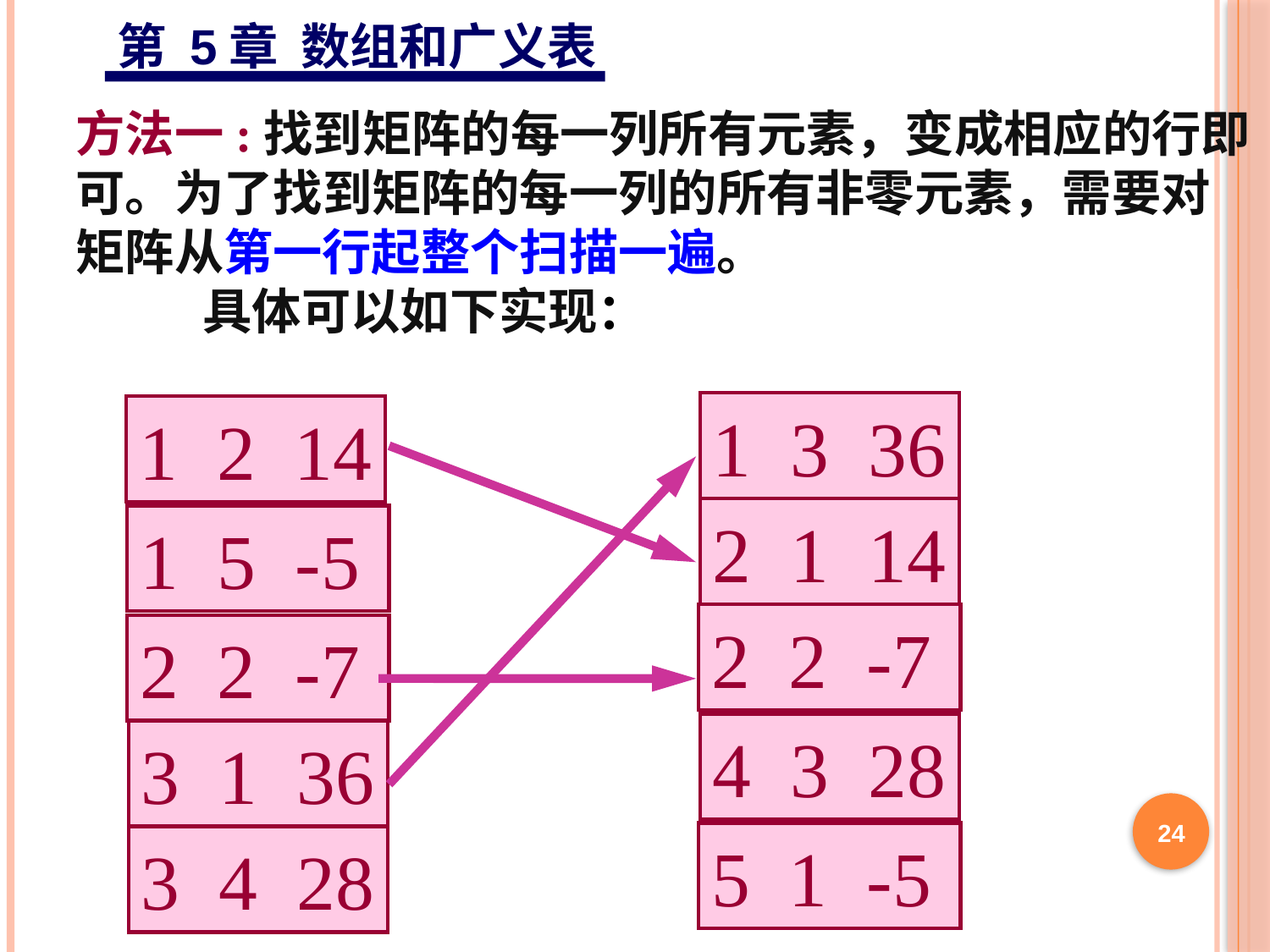

第 5章  数组和广义表

方法一:找到矩阵的每一列所有元素，变成相应的行即可。为了找到矩阵的每一列的所有非零元素，需要对矩阵从第一行起整个扫描一遍。
	具体可以如下实现：
1  3  36
1  2  14

2  1  14
1  5  -5
2  2  -7
2  2  -7

4  3  28
3  1  36
24
5  1  -5
3  4  28